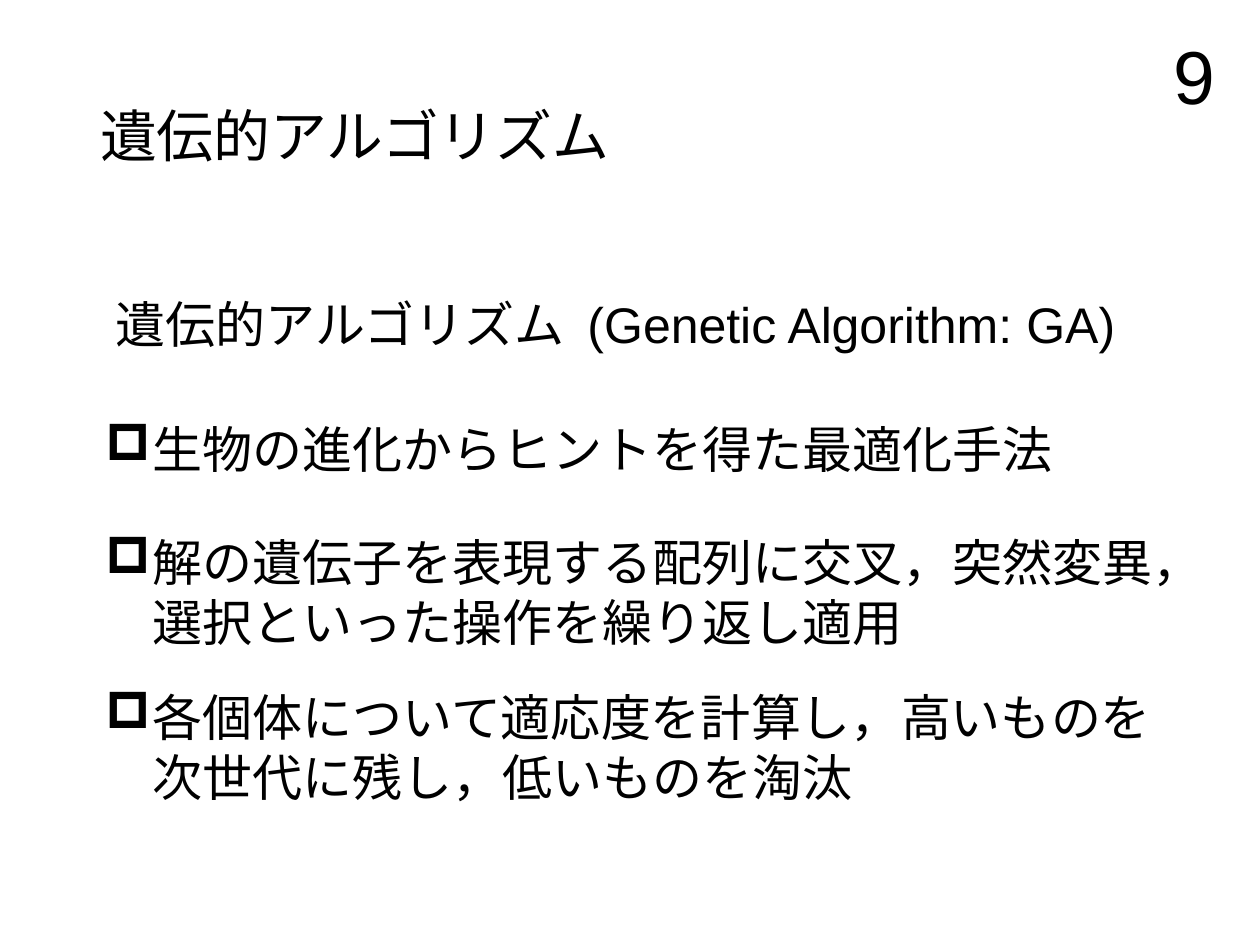

# 遺伝的アルゴリズム
9
遺伝的アルゴリズム (Genetic Algorithm: GA)
生物の進化からヒントを得た最適化手法

解の遺伝子を表現する配列に交叉，突然変異，
選択といった操作を繰り返し適用

各個体について適応度を計算し，高いものを
次世代に残し，低いものを淘汰